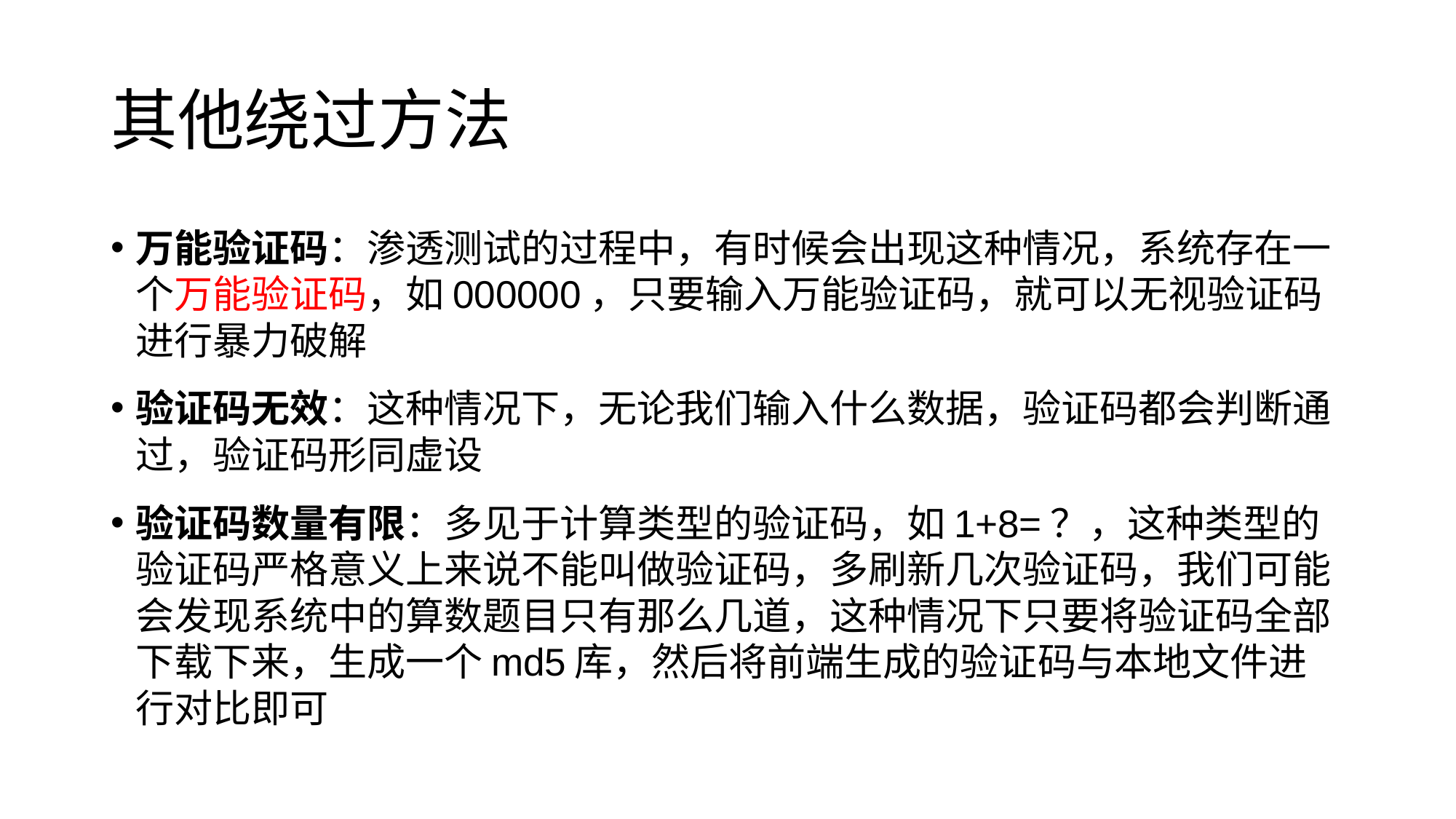

# 其他绕过方法
万能验证码：渗透测试的过程中，有时候会出现这种情况，系统存在一个万能验证码，如000000，只要输入万能验证码，就可以无视验证码进行暴力破解
验证码无效：这种情况下，无论我们输入什么数据，验证码都会判断通过，验证码形同虚设
验证码数量有限：多见于计算类型的验证码，如1+8=？，这种类型的验证码严格意义上来说不能叫做验证码，多刷新几次验证码，我们可能会发现系统中的算数题目只有那么几道，这种情况下只要将验证码全部下载下来，生成一个md5库，然后将前端生成的验证码与本地文件进行对比即可